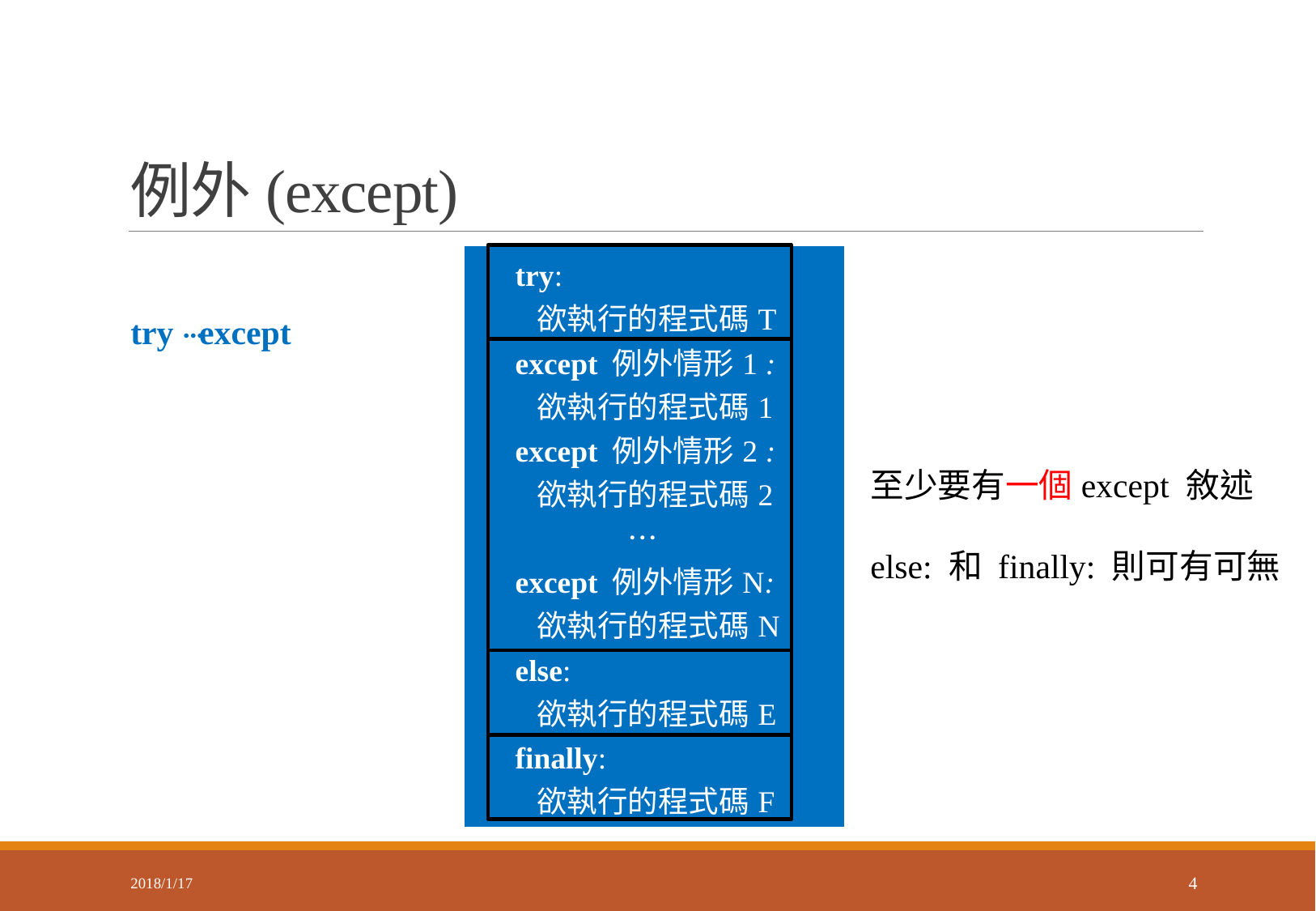

# 例外(except)

try ⋯ except
| try: 　　欲執行的程式碼T 　except 例外情形1 : 　　欲執行的程式碼1 　except 例外情形2 : 　　欲執行的程式碼2 　　　　　⋯ 　except 例外情形N: 　　欲執行的程式碼N 　else: 　　欲執行的程式碼E 　finally: 　　欲執行的程式碼F |
| --- |

至少要有一個except 敘述

else: 和 finally: 則可有可無

2018/1/17
4